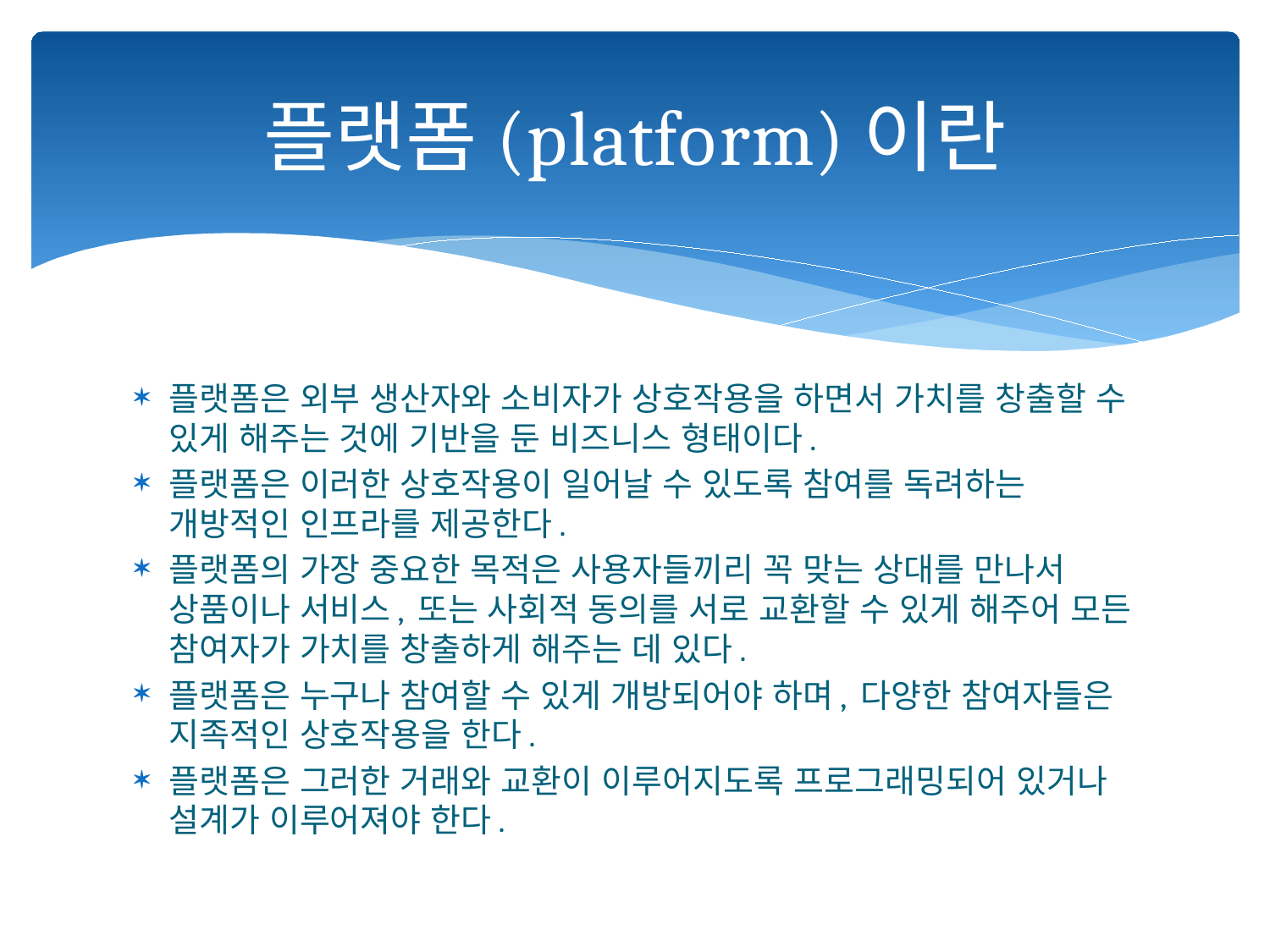

# 플랫폼(platform)이란
플랫폼은 외부 생산자와 소비자가 상호작용을 하면서 가치를 창출할 수 있게 해주는 것에 기반을 둔 비즈니스 형태이다.
플랫폼은 이러한 상호작용이 일어날 수 있도록 참여를 독려하는 개방적인 인프라를 제공한다.
플랫폼의 가장 중요한 목적은 사용자들끼리 꼭 맞는 상대를 만나서 상품이나 서비스, 또는 사회적 동의를 서로 교환할 수 있게 해주어 모든 참여자가 가치를 창출하게 해주는 데 있다.
플랫폼은 누구나 참여할 수 있게 개방되어야 하며, 다양한 참여자들은 지족적인 상호작용을 한다.
플랫폼은 그러한 거래와 교환이 이루어지도록 프로그래밍되어 있거나 설계가 이루어져야 한다.